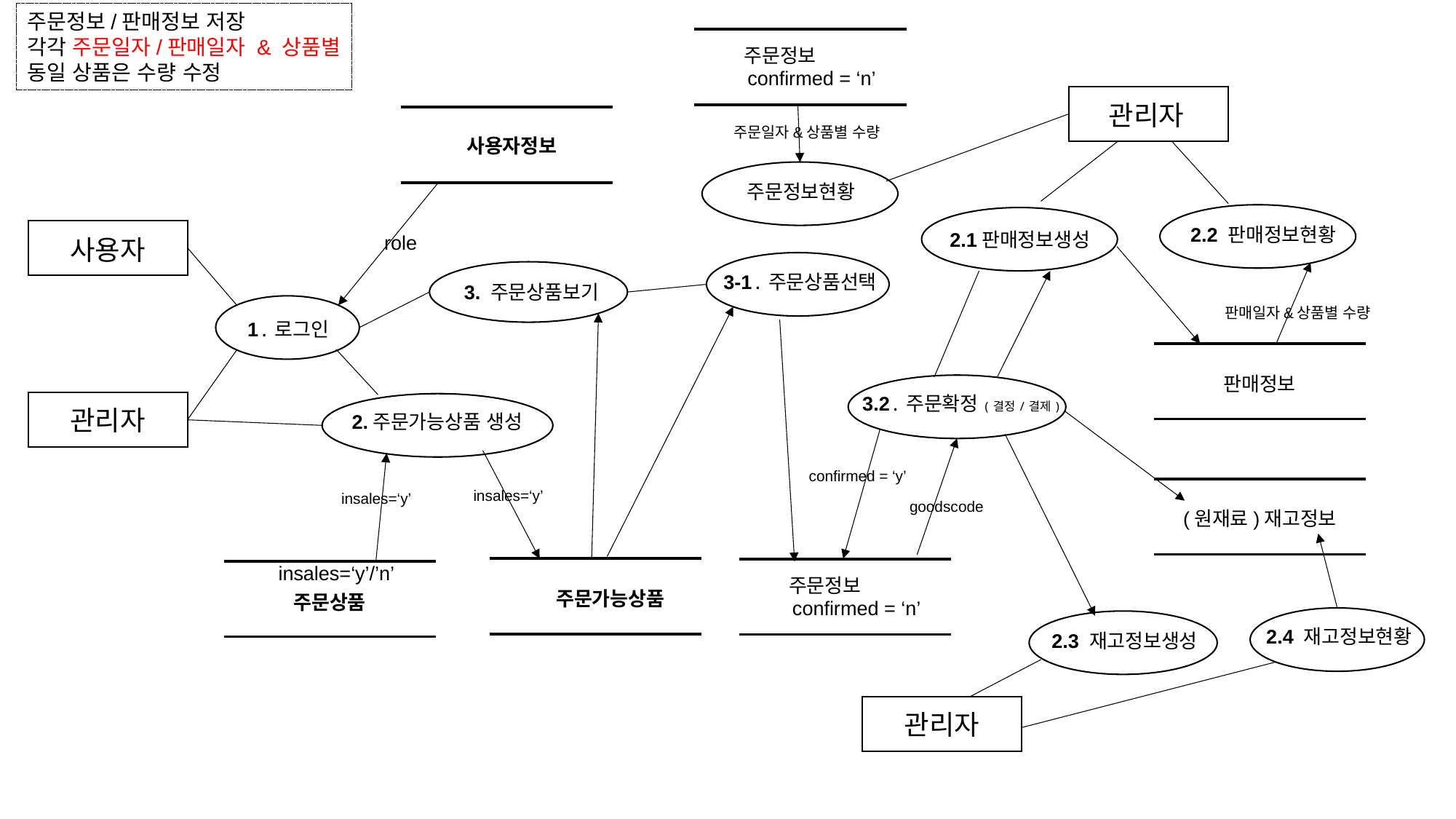

주문정보/판매정보 저장
각각 주문일자/판매일자 & 상품별
동일 상품은 수량 수정
주문정보
confirmed = ‘n’

관리자
주문일자&상품별 수량
사용자정보

주문정보현황

2.2 판매정보현황

2.1판매정보생성
role
사용자

3-1.주문상품선택
3. 주문상품보기

판매일자&상품별 수량
1.로그인
판매정보

3.2.주문확정(결정/결제)

관리자
2.주문가능상품 생성
confirmed = ‘y’
insales=‘y’
insales=‘y’
goodscode
(원재료)재고정보
insales=‘y’/’n’
주문정보
주문가능상품
주문상품
confirmed = ‘n’

2.4 재고정보현황
2.3 재고정보생성

관리자